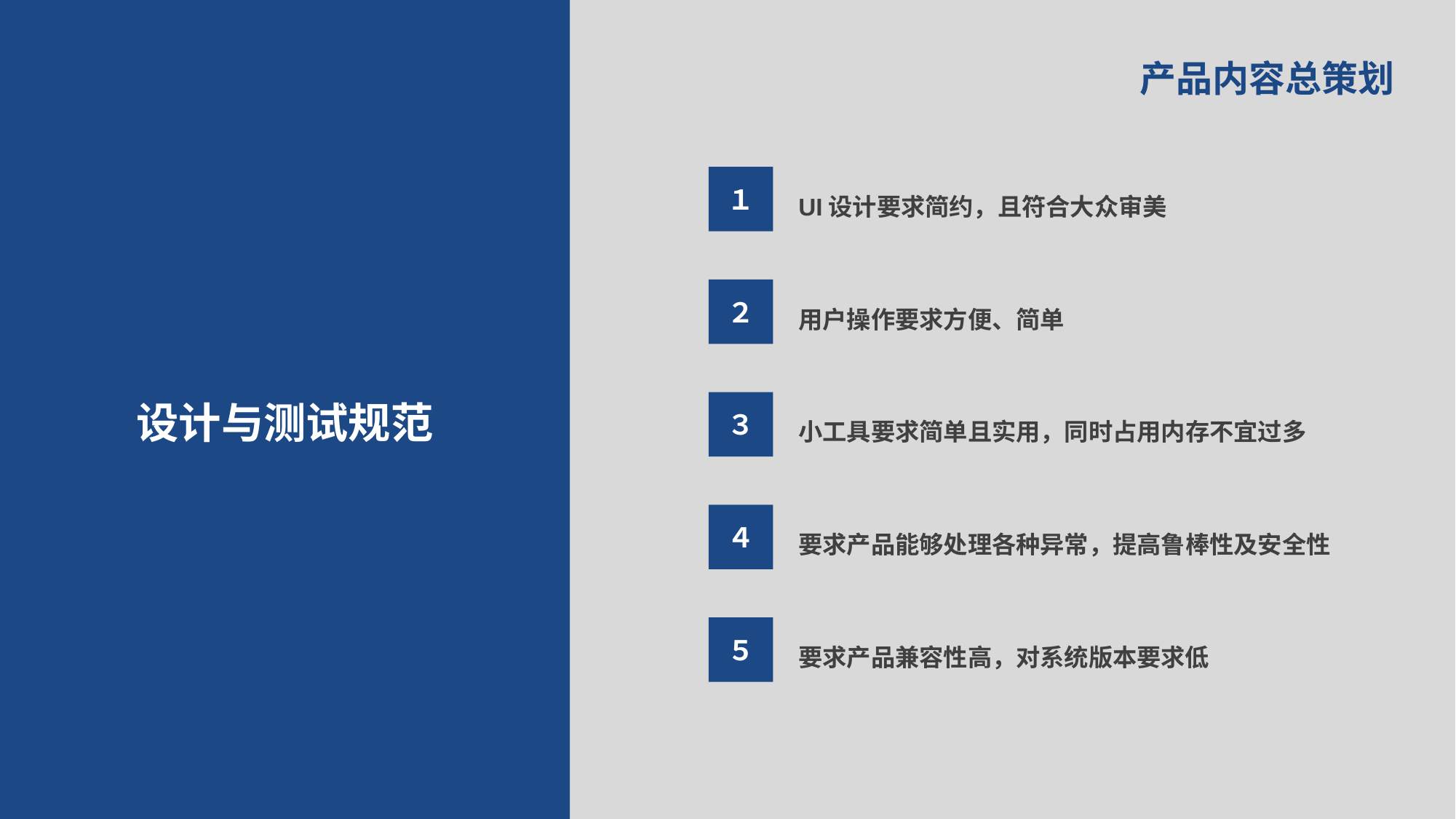

产品内容总策划
１
UI设计要求简约，且符合大众审美
２
用户操作要求方便、简单
设计与测试规范
３
小工具要求简单且实用，同时占用内存不宜过多
４
要求产品能够处理各种异常，提高鲁棒性及安全性
５
要求产品兼容性高，对系统版本要求低